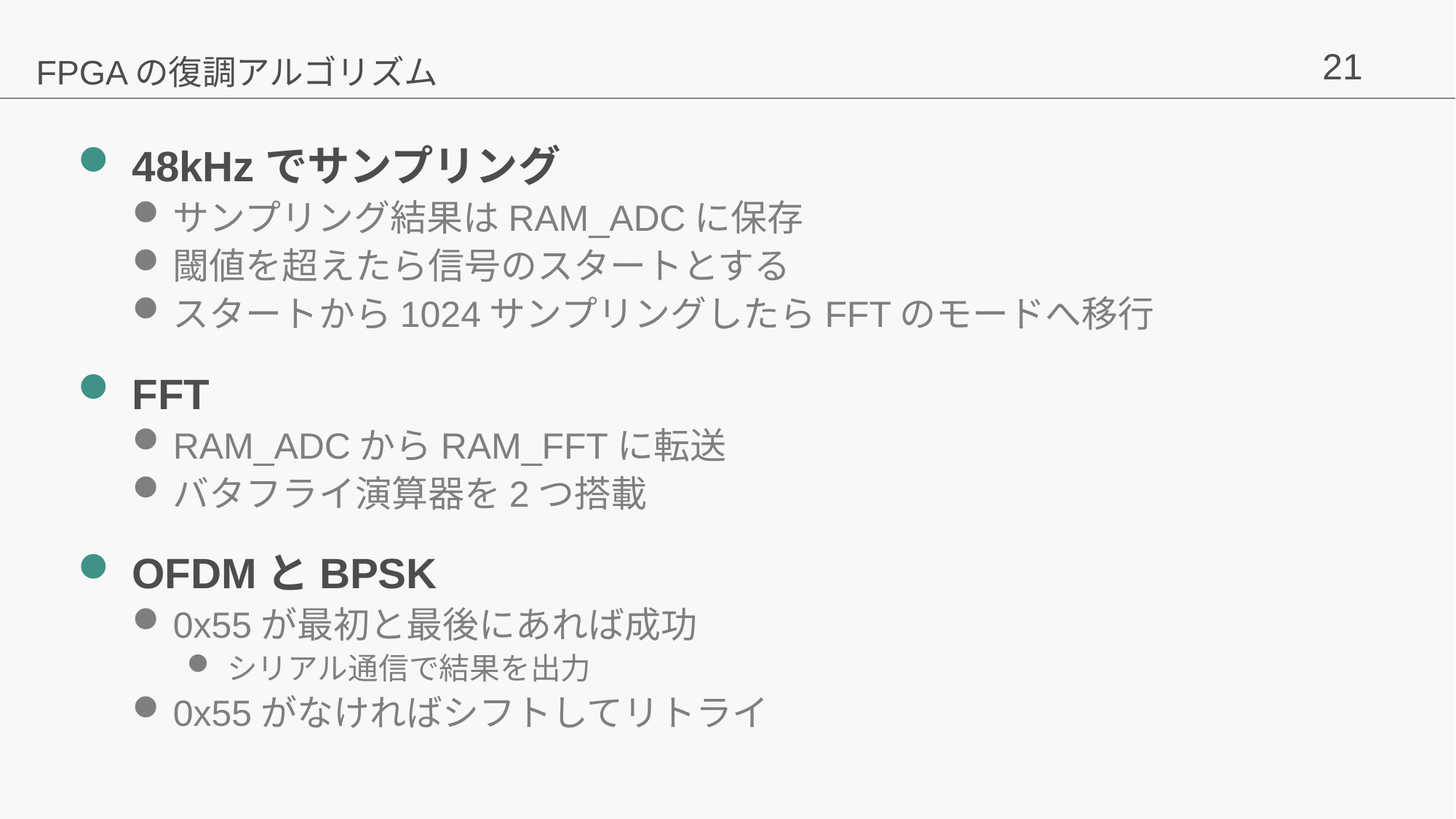

FPGAの復調アルゴリズム
48kHzでサンプリング
サンプリング結果はRAM_ADCに保存
閾値を超えたら信号のスタートとする
スタートから1024サンプリングしたらFFTのモードへ移行
FFT
RAM_ADCからRAM_FFTに転送
バタフライ演算器を2つ搭載
OFDMとBPSK
0x55が最初と最後にあれば成功
シリアル通信で結果を出力
0x55がなければシフトしてリトライ